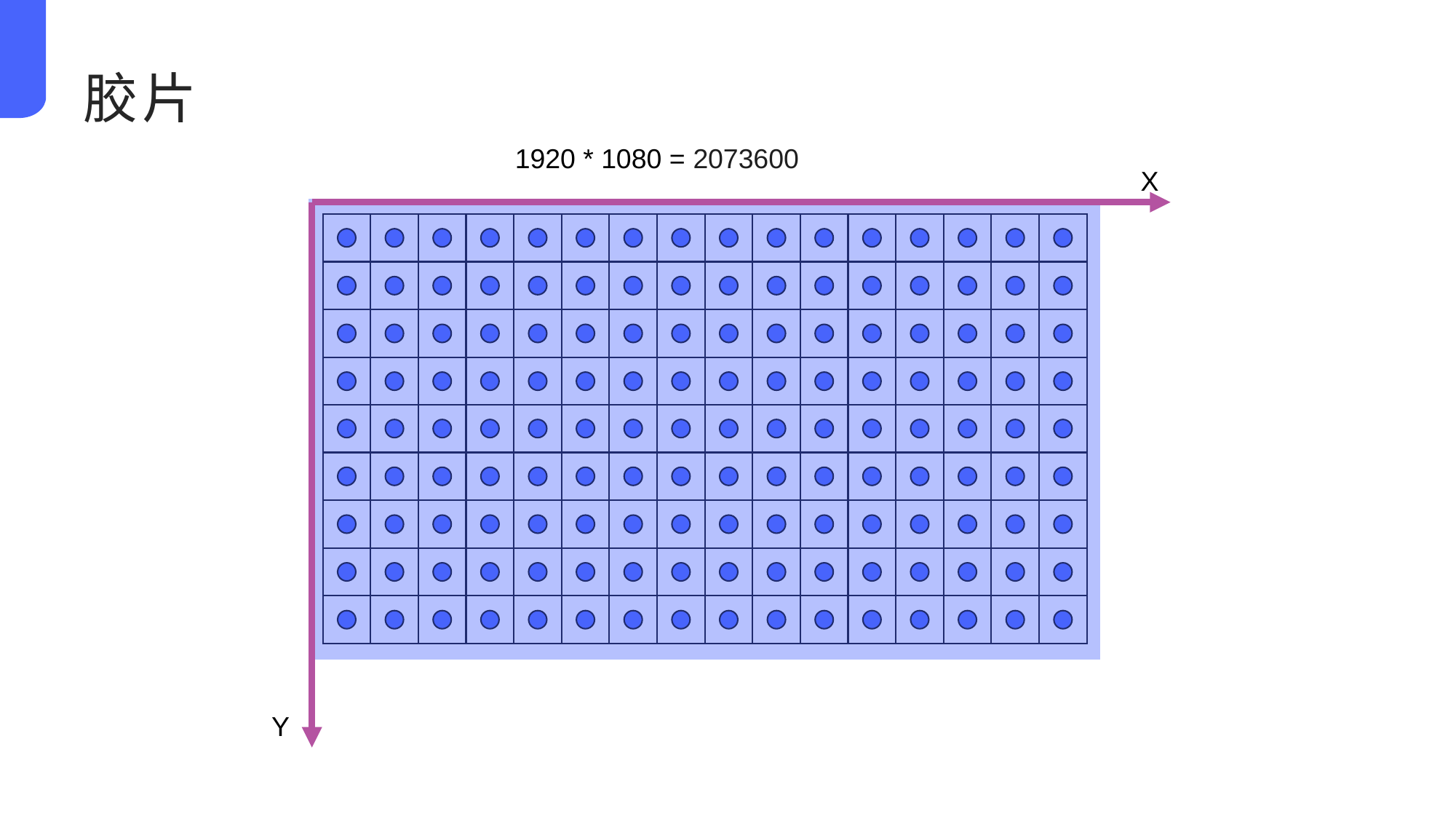

胶片
1920 * 1080 = 2073600
X

Y